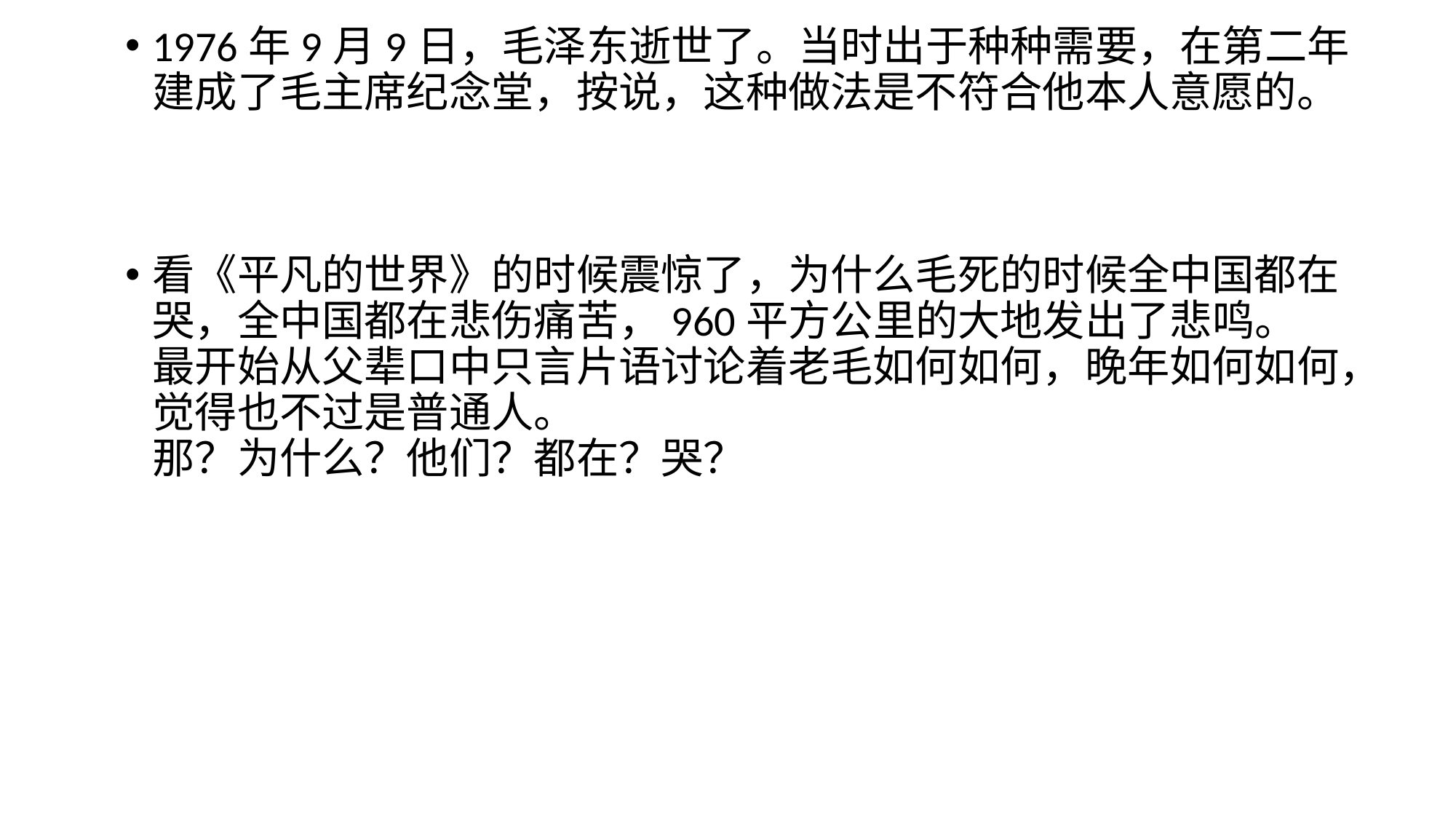

1976年9月9日，毛泽东逝世了。当时出于种种需要，在第二年建成了毛主席纪念堂，按说，这种做法是不符合他本人意愿的。

看《平凡的世界》的时候震惊了，为什么毛死的时候全中国都在哭，全中国都在悲伤痛苦，960平方公里的大地发出了悲鸣。
最开始从父辈口中只言片语讨论着老毛如何如何，晚年如何如何，觉得也不过是普通人。
那？为什么？他们？都在？哭？